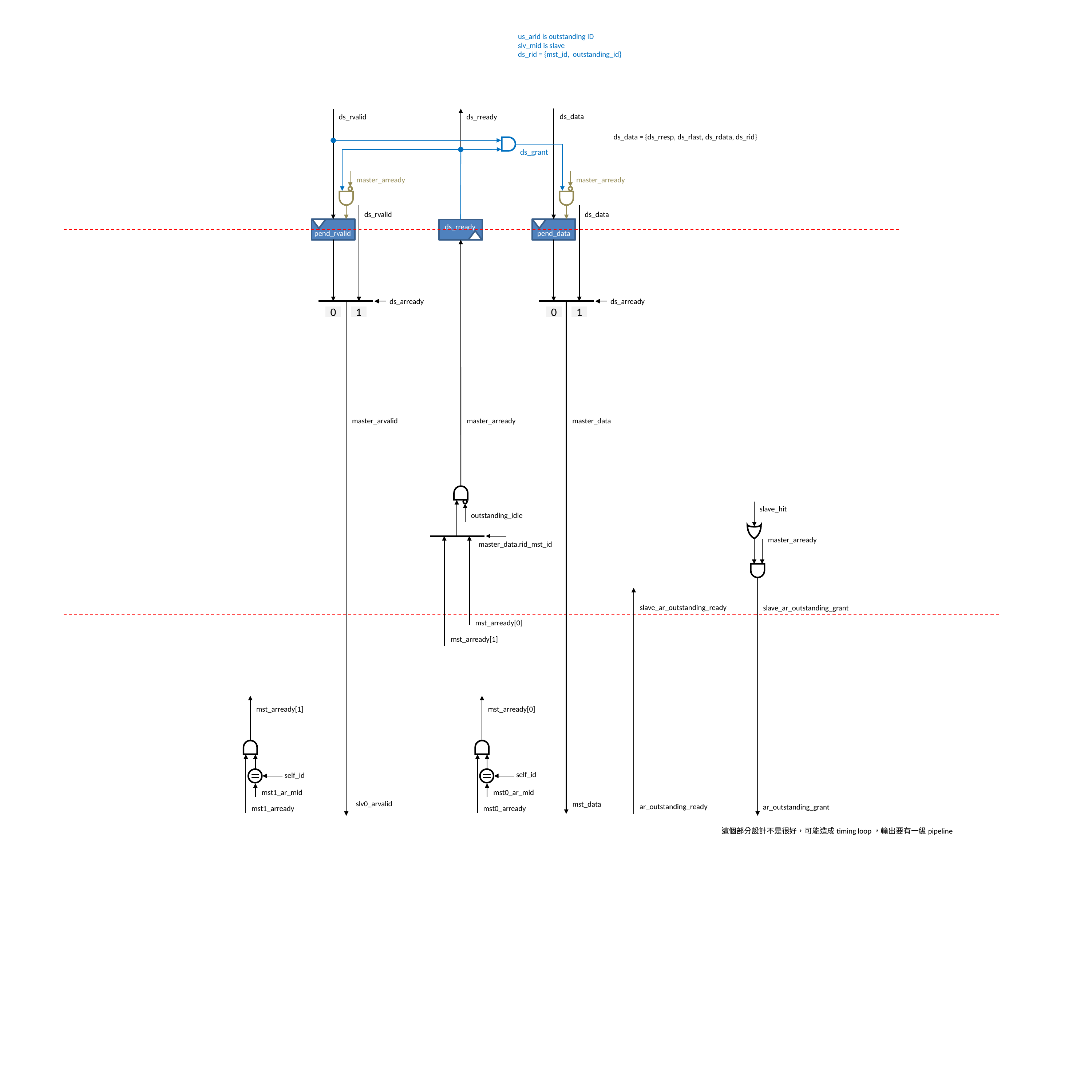

us_arid is outstanding ID
slv_mid is slave
ds_rid = {mst_id,  outstanding_id}
ds_data
ds_rvalid
ds_rready
ds_data = {ds_rresp, ds_rlast, ds_rdata, ds_rid}

ds_grant

master_arready
master_arready

ds_rvalid
ds_data

ds_rready

pend_rvalid
pend_data
ds_arready
ds_arready
0
1
0
1
master_arvalid
master_arready
master_data

slave_hit
outstanding_idle

master_arready
master_data.rid_mst_id

slave_ar_outstanding_ready
slave_ar_outstanding_grant
mst_arready[0]
mst_arready[1]
mst_arready[1]
mst_arready[0]

self_id
self_id
mst1_ar_mid
mst0_ar_mid
slv0_arvalid
mst_data
ar_outstanding_ready
ar_outstanding_grant
mst1_arready
mst0_arready
這個部分設計不是很好，可能造成timing loop，輸出要有一級pipeline